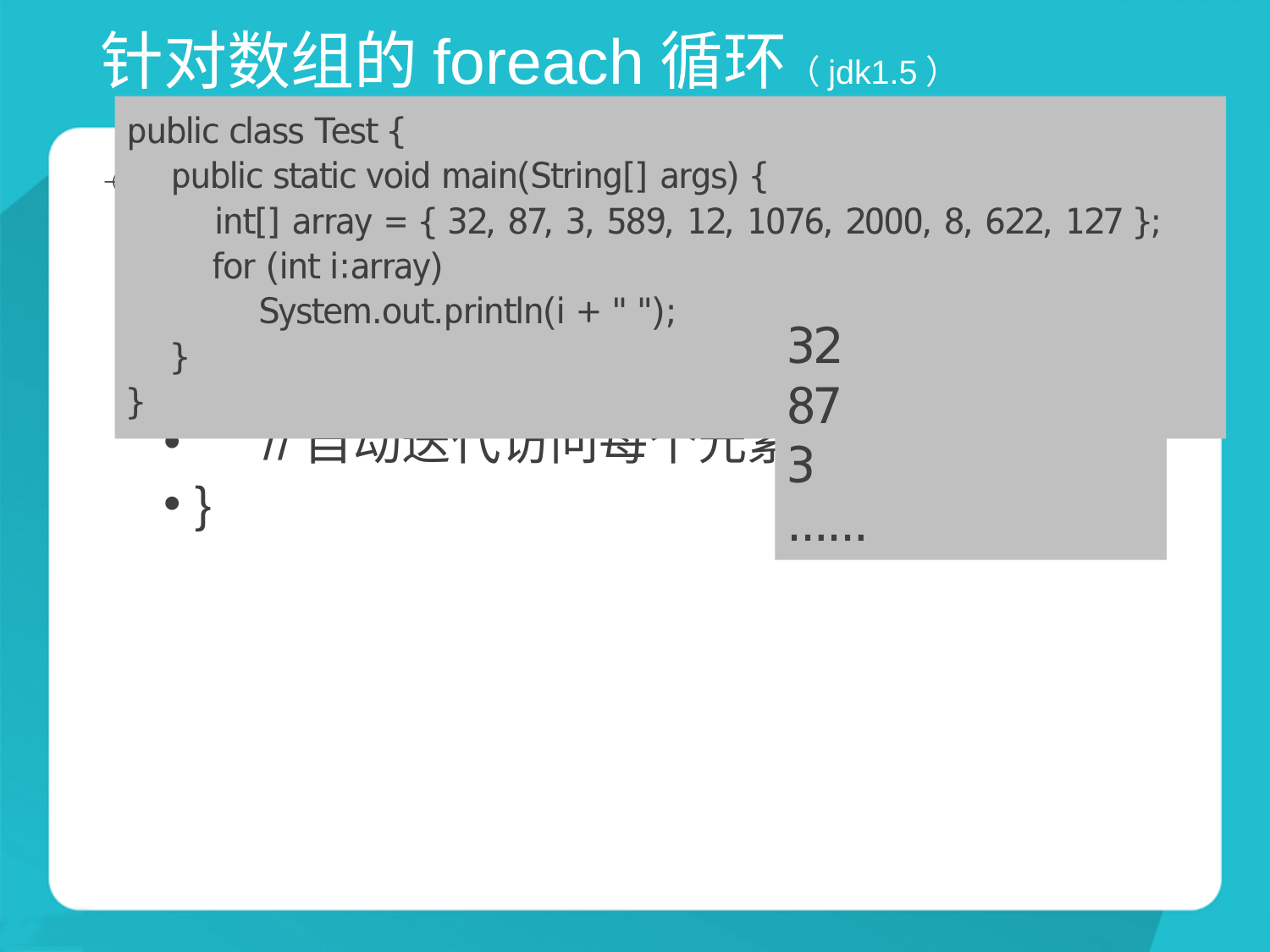

# 针对数组的foreach循环（jdk1.5）
public class Test {
    public static void main(String[] args) {
        int[] array = { 32, 87, 3, 589, 12, 1076, 2000, 8, 622, 127 };
	  for (int i:array)
            System.out.println(i + " ");
    }
}
Foreach循环，针对数组和集合，一般用于数组和集合的遍历。
for(type variableName :array|collection)
{
     //自动迭代访问每个元素
}
32
87
3
……